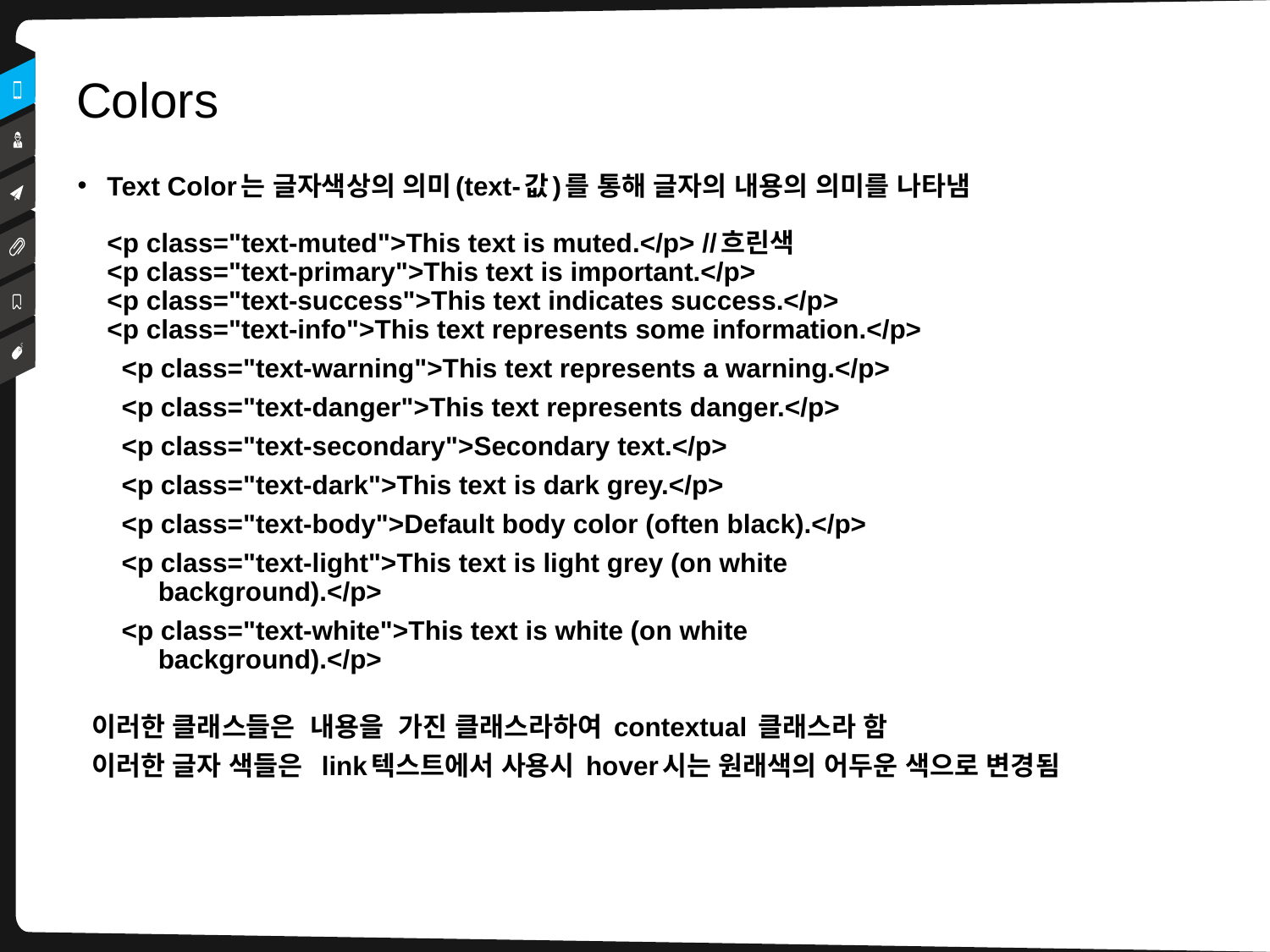

# Colors
Text Color는 글자색상의 의미(text-값)를 통해 글자의 내용의 의미를 나타냄
<p class="text-muted">This text is muted.</p> //흐린색
<p class="text-primary">This text is important.</p>
<p class="text-success">This text indicates success.</p>
<p class="text-info">This text represents some information.</p>
    <p class="text-warning">This text represents a warning.</p>
    <p class="text-danger">This text represents danger.</p>
    <p class="text-secondary">Secondary text.</p>
    <p class="text-dark">This text is dark grey.</p>
    <p class="text-body">Default body color (often black).</p>
    <p class="text-light">This text is light grey (on white
         background).</p>
    <p class="text-white">This text is white (on white
         background).</p>
이러한 클래스들은  내용을  가진 클래스라하여 contextual 클래스라 함
이러한 글자 색들은  link텍스트에서 사용시 hover시는 원래색의 어두운 색으로 변경됨